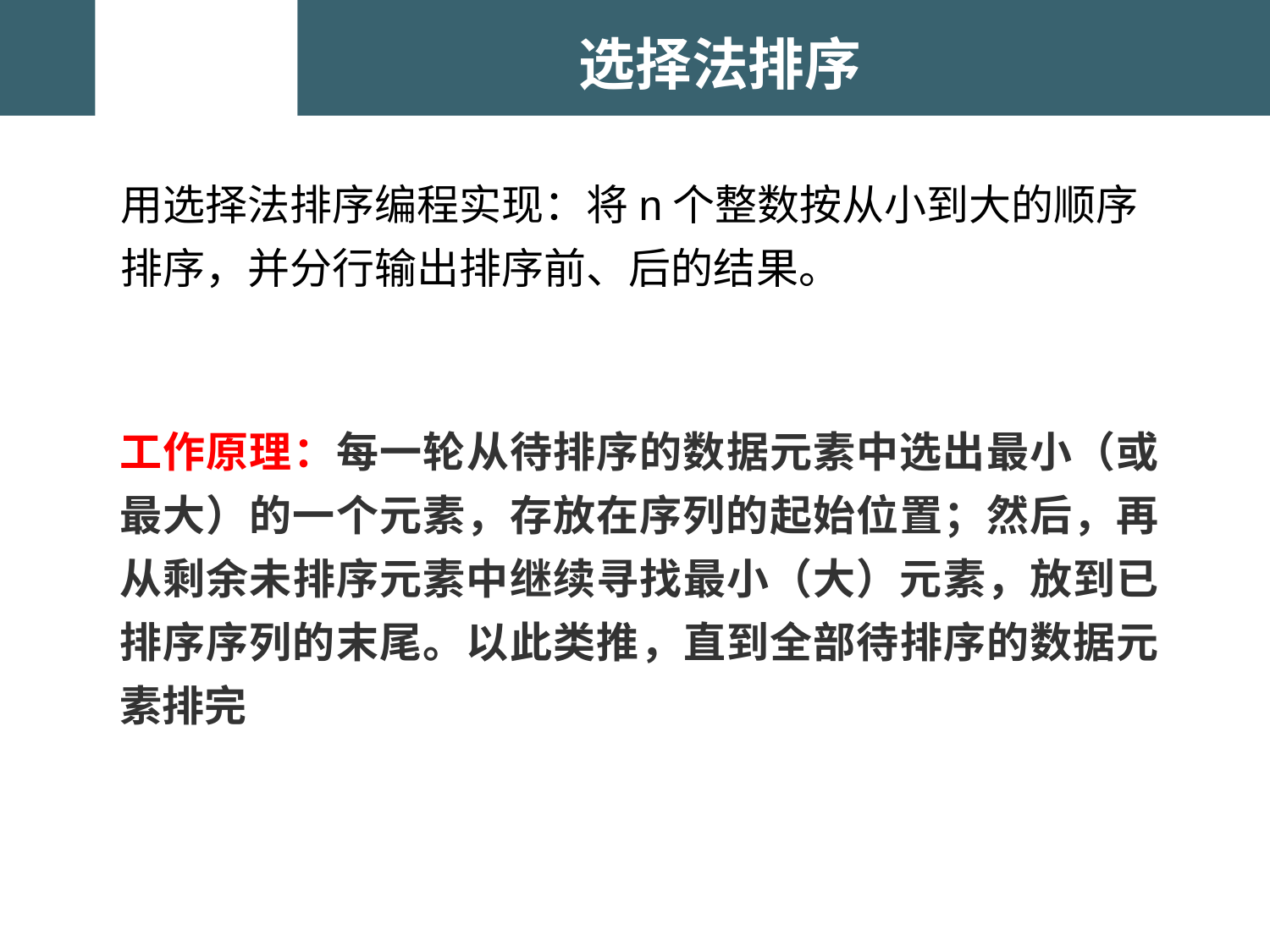

选择法排序
用选择法排序编程实现：将n个整数按从小到大的顺序排序，并分行输出排序前、后的结果。
工作原理：每一轮从待排序的数据元素中选出最小（或最大）的一个元素，存放在序列的起始位置；然后，再从剩余未排序元素中继续寻找最小（大）元素，放到已排序序列的末尾。以此类推，直到全部待排序的数据元素排完